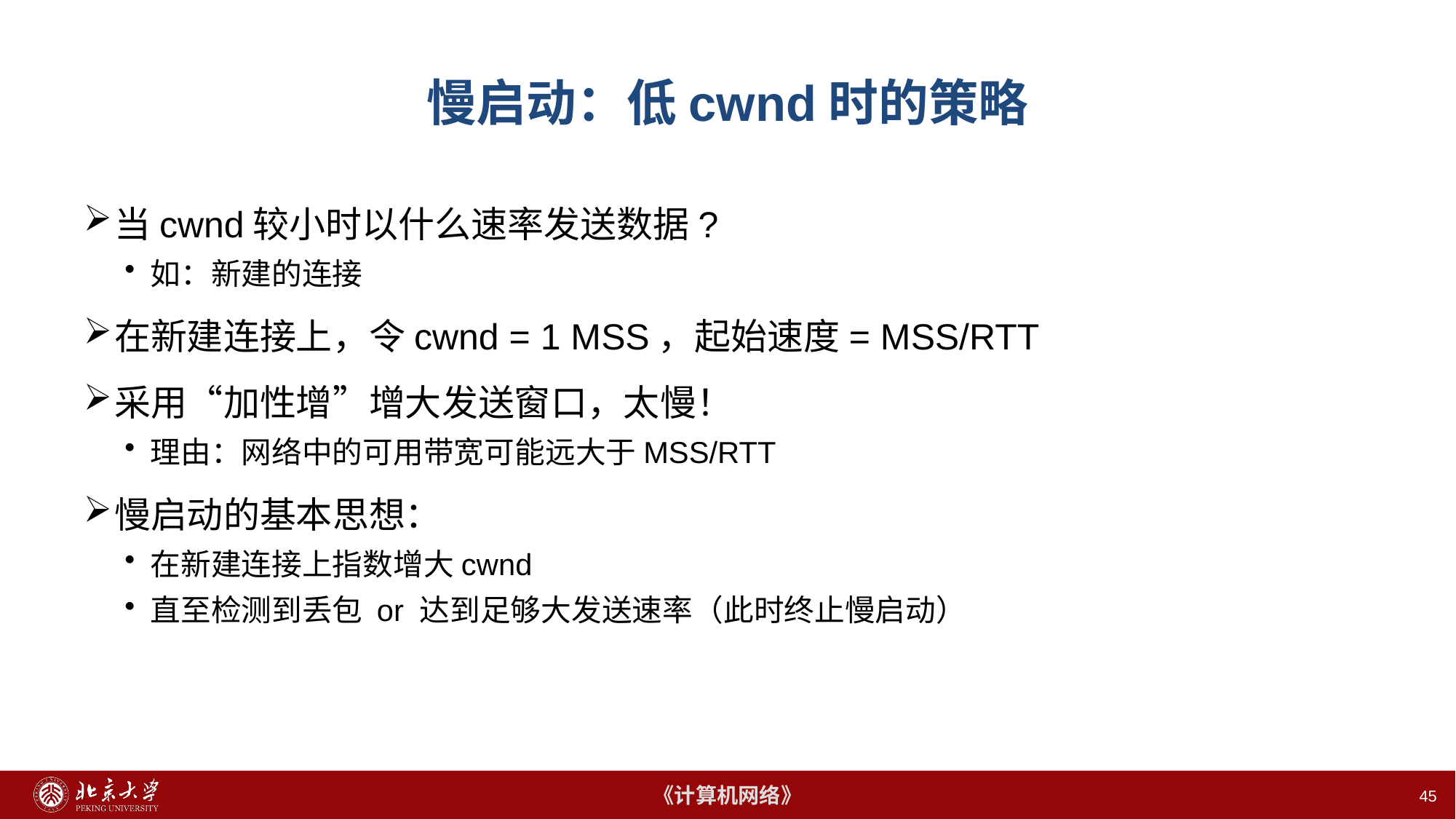

45
# 慢启动：低cwnd时的策略
当cwnd较小时以什么速率发送数据?
如：新建的连接
在新建连接上，令cwnd = 1 MSS，起始速度= MSS/RTT
采用“加性增”增大发送窗口，太慢！
理由：网络中的可用带宽可能远大于MSS/RTT
慢启动的基本思想：
在新建连接上指数增大cwnd
直至检测到丢包 or 达到足够大发送速率（此时终止慢启动）